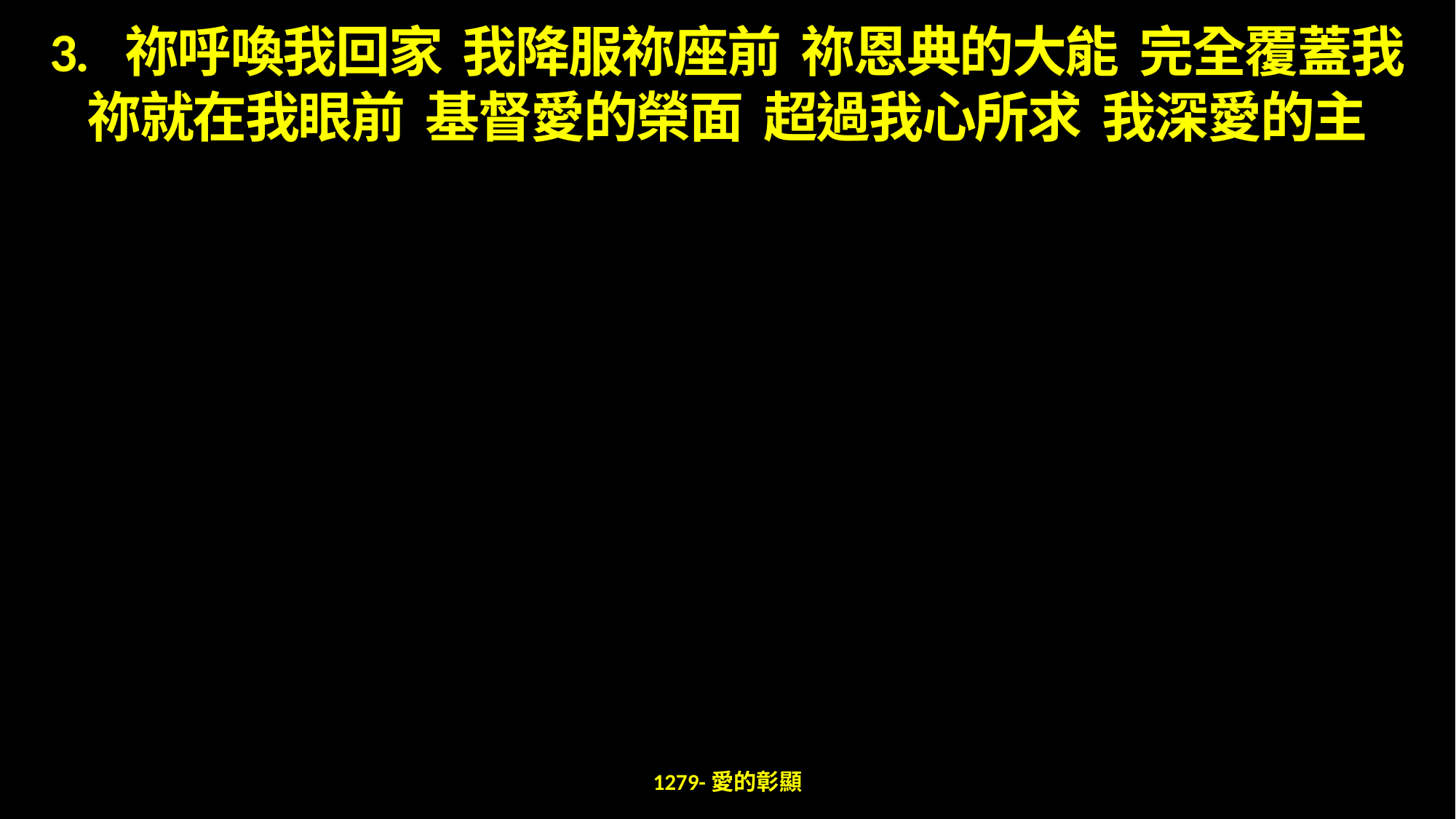

3.  祢呼喚我回家  我降服祢座前  祢恩典的大能  完全覆蓋我
祢就在我眼前  基督愛的榮面  超過我心所求  我深愛的主
1279-愛的彰顯